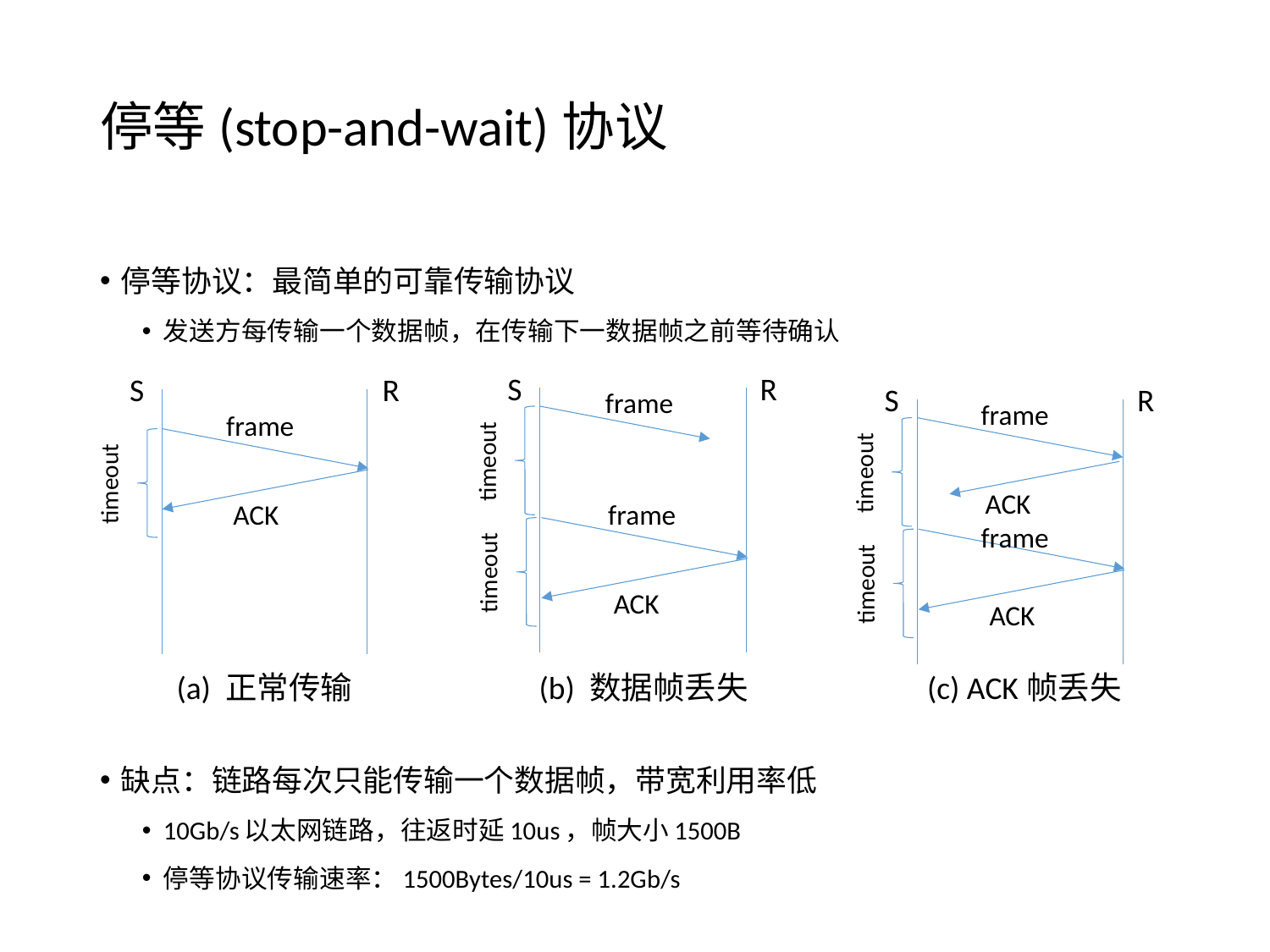

# 停等(stop-and-wait)协议
停等协议：最简单的可靠传输协议
发送方每传输一个数据帧，在传输下一数据帧之前等待确认

缺点：链路每次只能传输一个数据帧，带宽利用率低
10Gb/s以太网链路，往返时延10us，帧大小1500B
停等协议传输速率：1500Bytes/10us = 1.2Gb/s
S
R
S
R
S
R
frame
frame
frame

timeout
timeout
timeout
ACK
ACK
frame
frame

timeout
timeout
ACK
ACK
(a) 正常传输
(b) 数据帧丢失
(c) ACK帧丢失

24